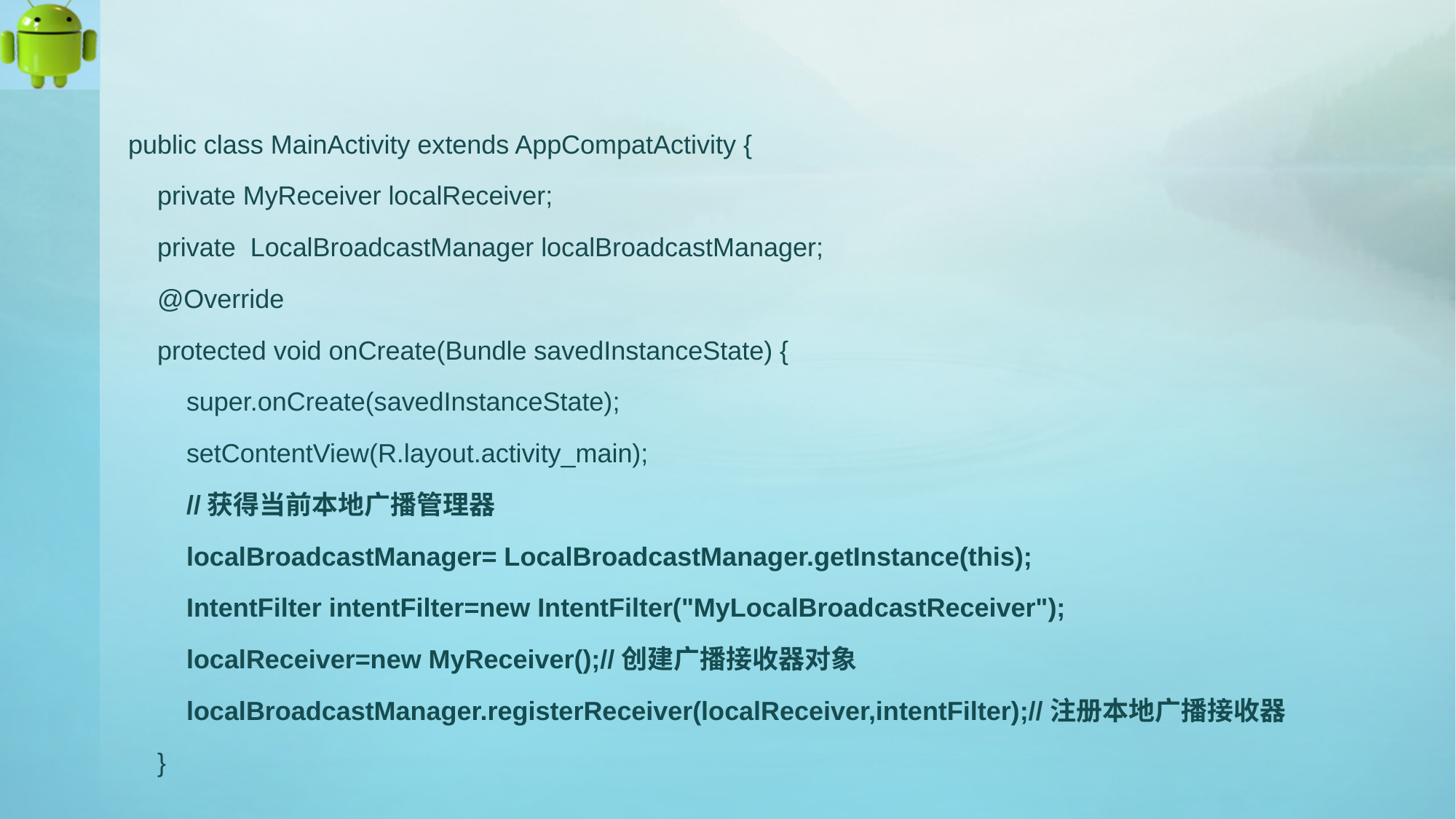

public class MainActivity extends AppCompatActivity {
    private MyReceiver localReceiver;
    private  LocalBroadcastManager localBroadcastManager;
    @Override
    protected void onCreate(Bundle savedInstanceState) {
        super.onCreate(savedInstanceState);
        setContentView(R.layout.activity_main);
        //获得当前本地广播管理器
        localBroadcastManager= LocalBroadcastManager.getInstance(this);
        IntentFilter intentFilter=new IntentFilter("MyLocalBroadcastReceiver");
        localReceiver=new MyReceiver();//创建广播接收器对象
        localBroadcastManager.registerReceiver(localReceiver,intentFilter);//注册本地广播接收器
    }